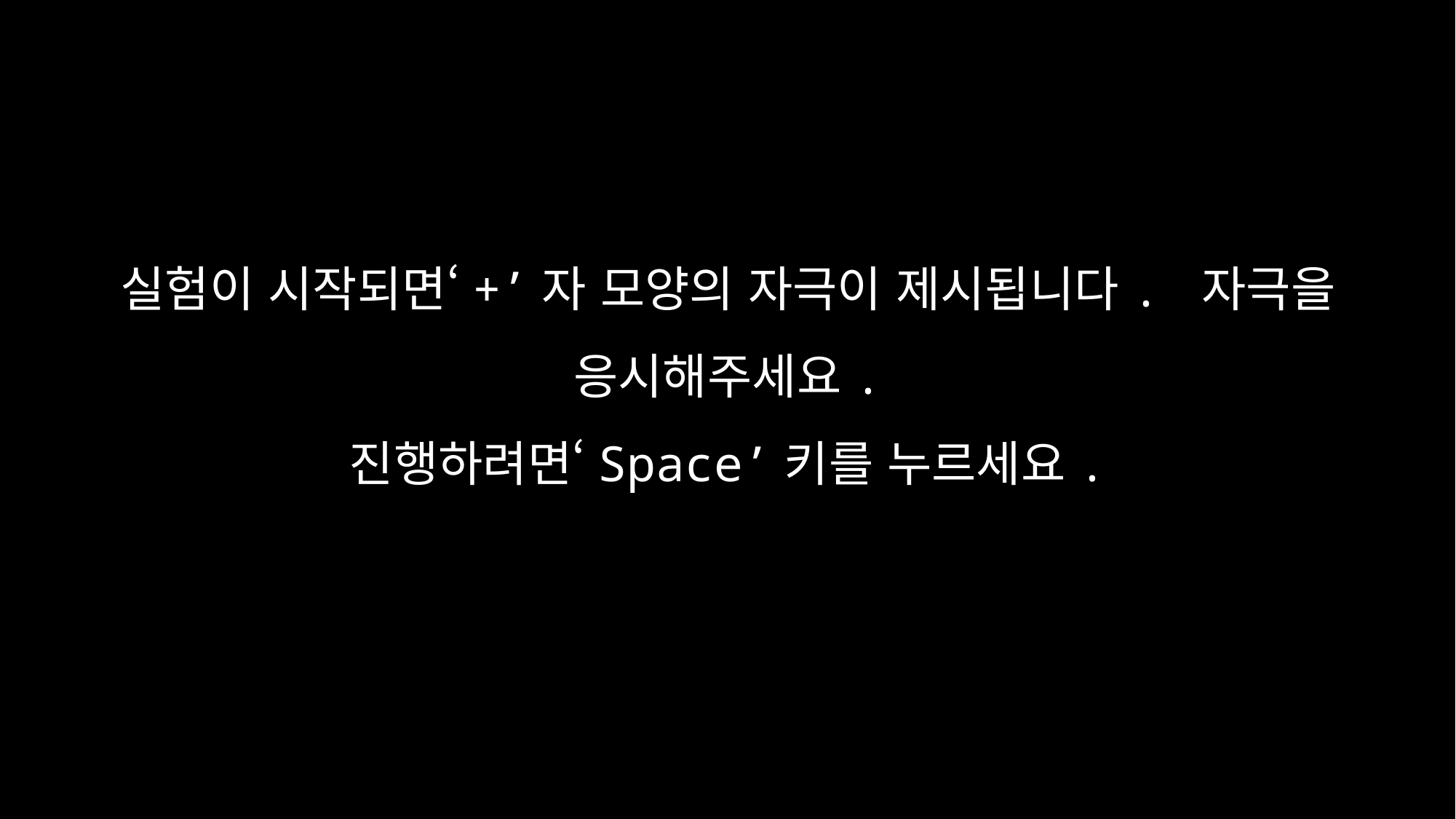

실험이 시작되면‘+’자 모양의 자극이 제시됩니다. 자극을 응시해주세요.
진행하려면‘Space’키를 누르세요.